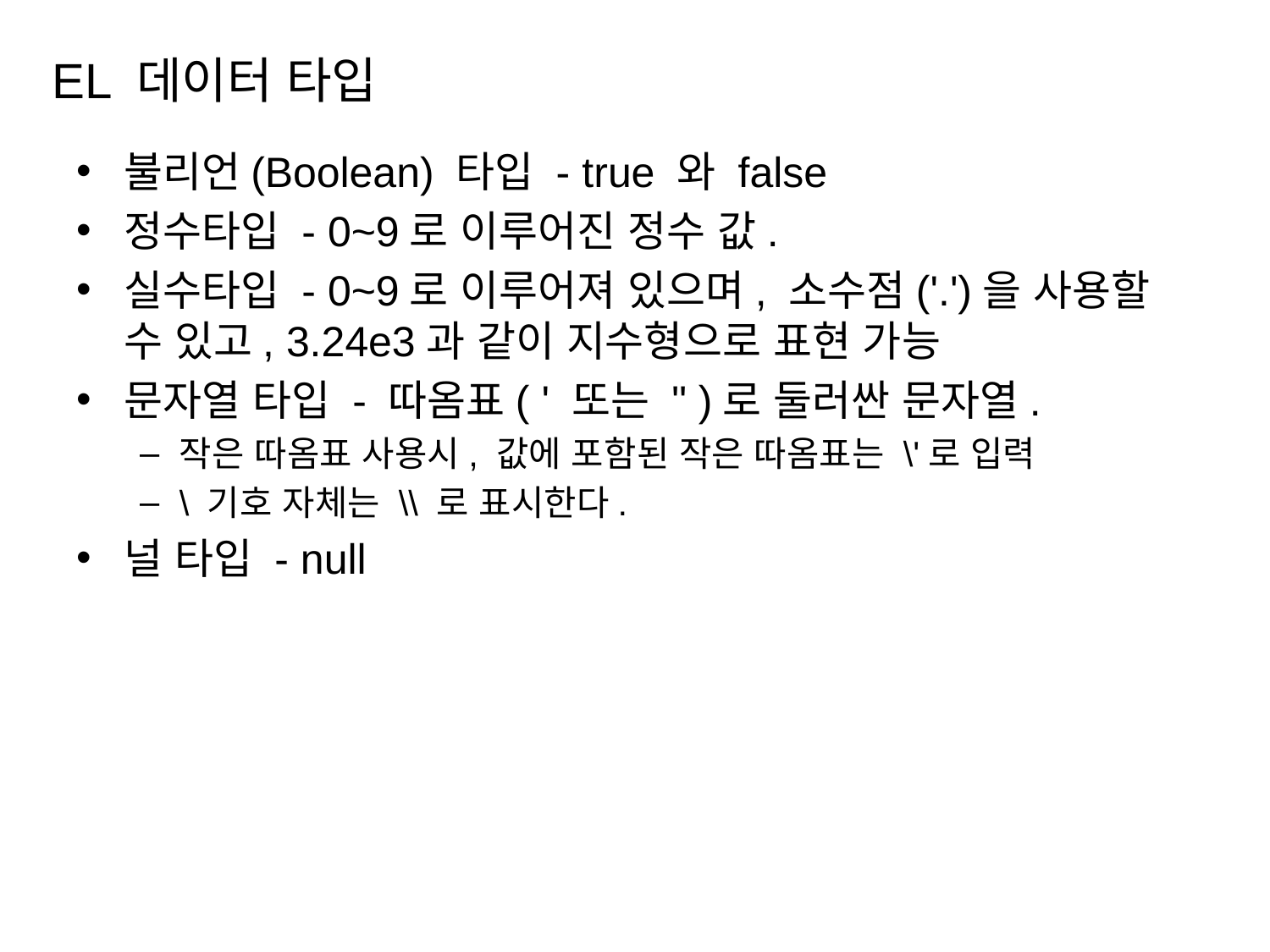

# EL 데이터 타입
불리언(Boolean) 타입 - true 와 false
정수타입 - 0~9로 이루어진 정수 값.
실수타입 - 0~9로 이루어져 있으며, 소수점('.')을 사용할 수 있고, 3.24e3과 같이 지수형으로 표현 가능
문자열 타입 - 따옴표( ' 또는 " )로 둘러싼 문자열.
작은 따옴표 사용시, 값에 포함된 작은 따옴표는 \'로 입력
\ 기호 자체는 \\ 로 표시한다.
널 타입 - null